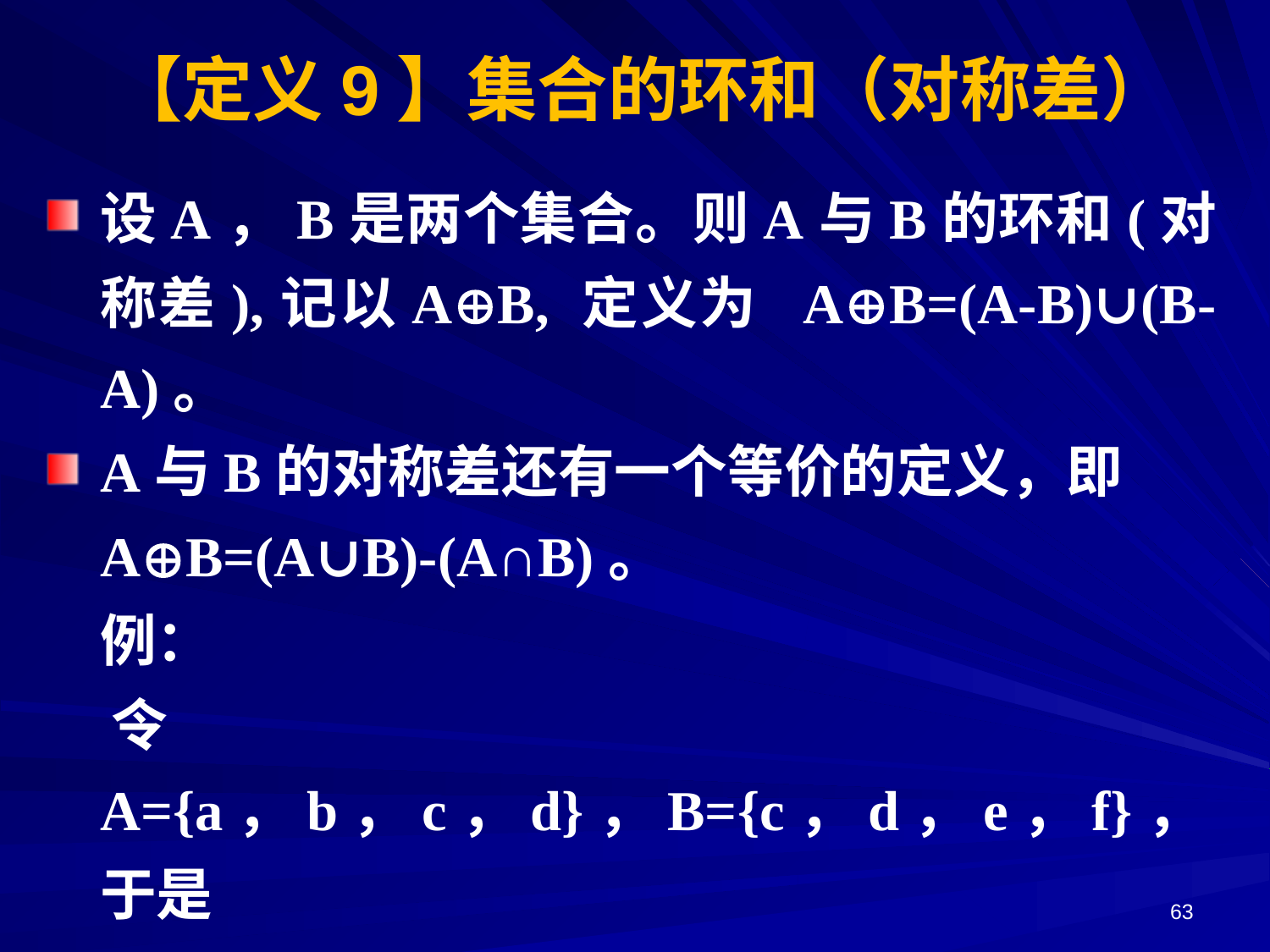

【定义9】集合的环和（对称差）
设A，B是两个集合。则A与B的环和(对称差),记以A⊕B, 定义为  A⊕B=(A-B)∪(B-A)。
A与B的对称差还有一个等价的定义，即A⊕B=(A∪B)-(A∩B)。
例：
    令A={a，b，c，d}，B={c，d，e，f}，于是
       A⊕B={a，b，e，f}。
63